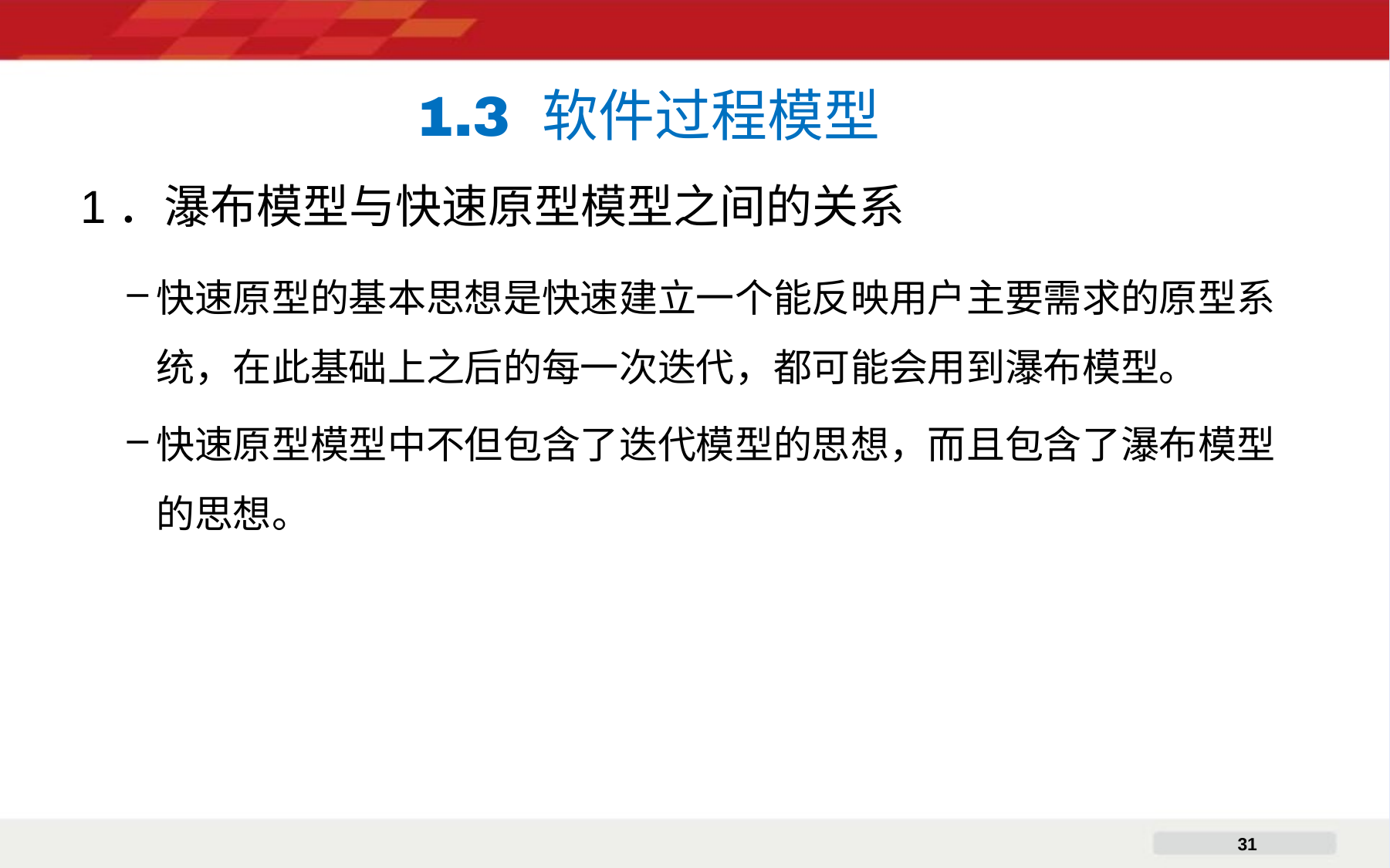

# 1.3 软件过程模型
1．瀑布模型与快速原型模型之间的关系
快速原型的基本思想是快速建立一个能反映用户主要需求的原型系统，在此基础上之后的每一次迭代，都可能会用到瀑布模型。
快速原型模型中不但包含了迭代模型的思想，而且包含了瀑布模型的思想。